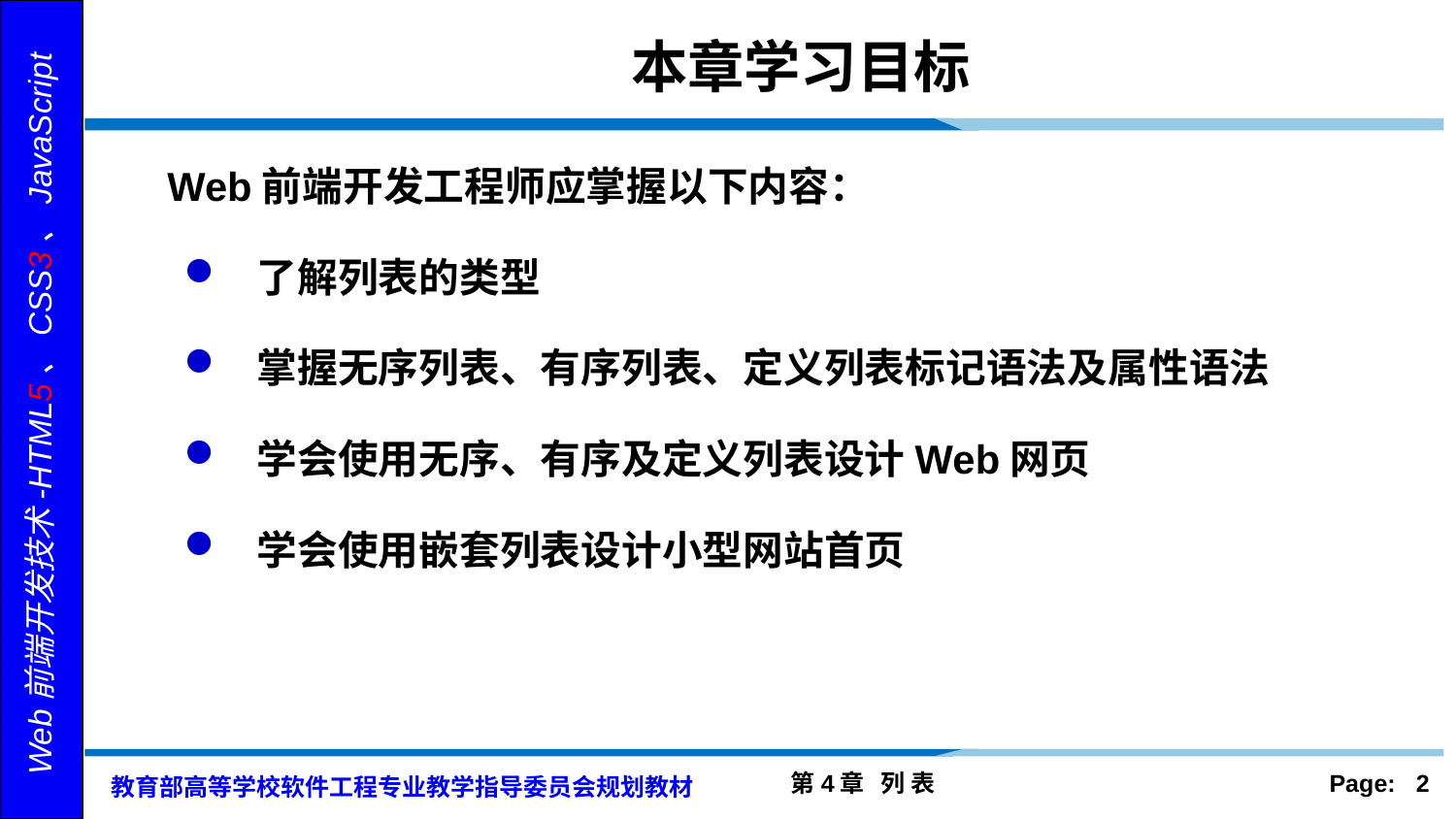

本章学习目标
     Web前端开发工程师应掌握以下内容：
了解列表的类型
掌握无序列表、有序列表、定义列表标记语法及属性语法
学会使用无序、有序及定义列表设计Web网页
学会使用嵌套列表设计小型网站首页